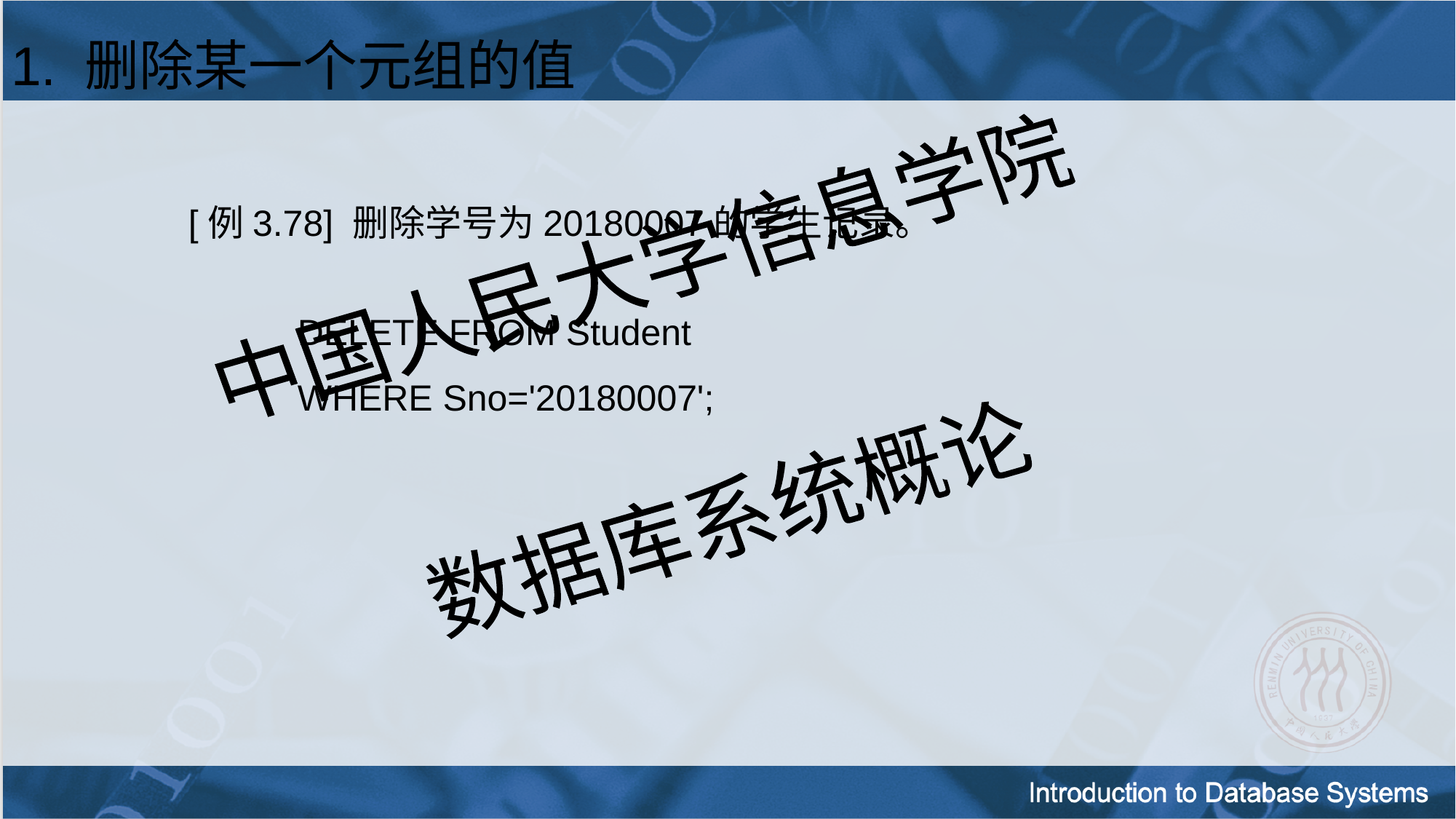

1. 删除某一个元组的值
[例3.78] 删除学号为20180007的学生记录。

	DELETE FROM Student
	WHERE Sno='20180007';